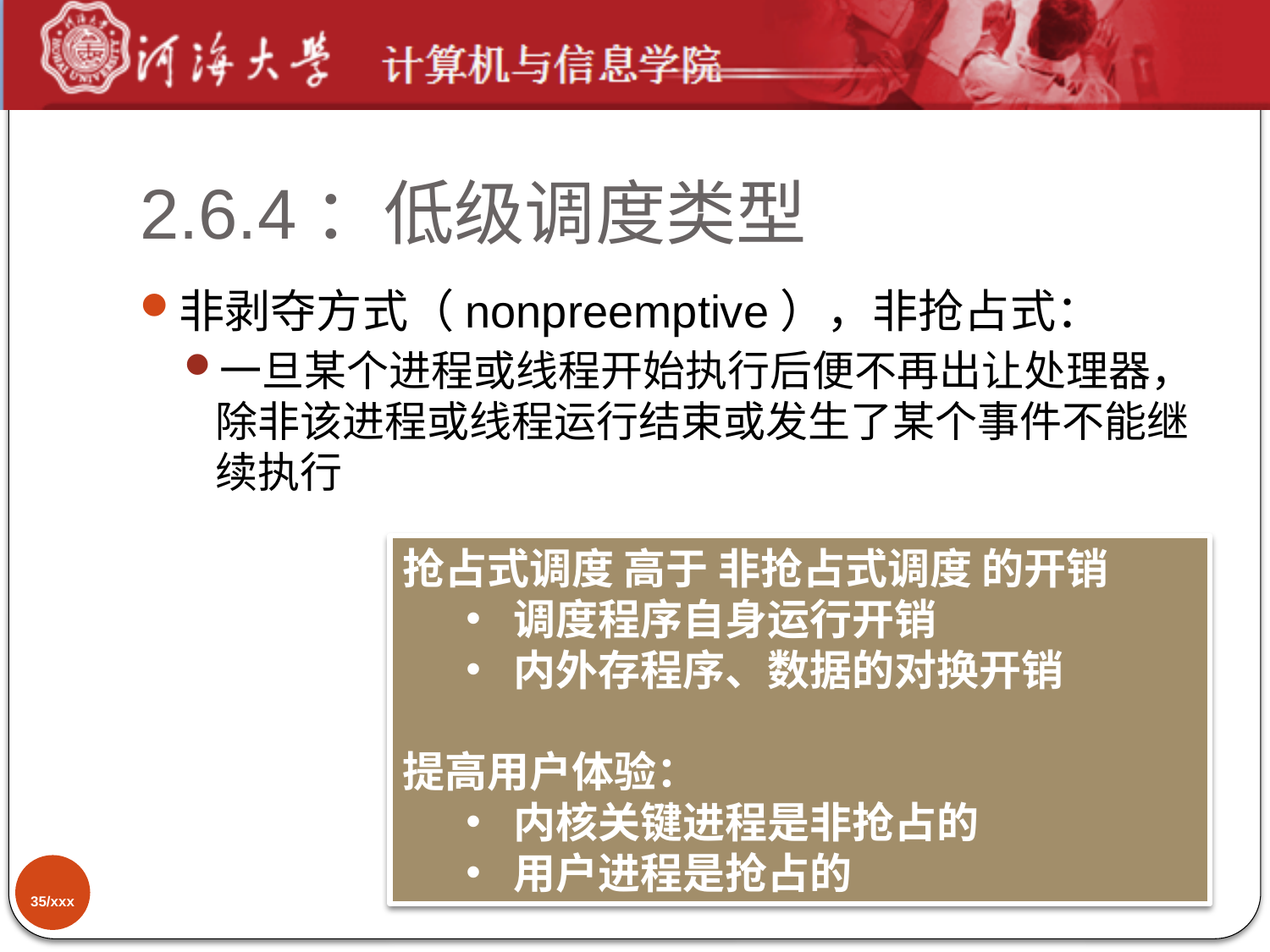

# 2.6.4：低级调度类型
非剥夺方式（nonpreemptive），非抢占式：
一旦某个进程或线程开始执行后便不再出让处理器，除非该进程或线程运行结束或发生了某个事件不能继续执行

抢占式调度 高于 非抢占式调度 的开销
调度程序自身运行开销
内外存程序、数据的对换开销

提高用户体验：
内核关键进程是非抢占的
用户进程是抢占的
35/xxx
2019-10-7